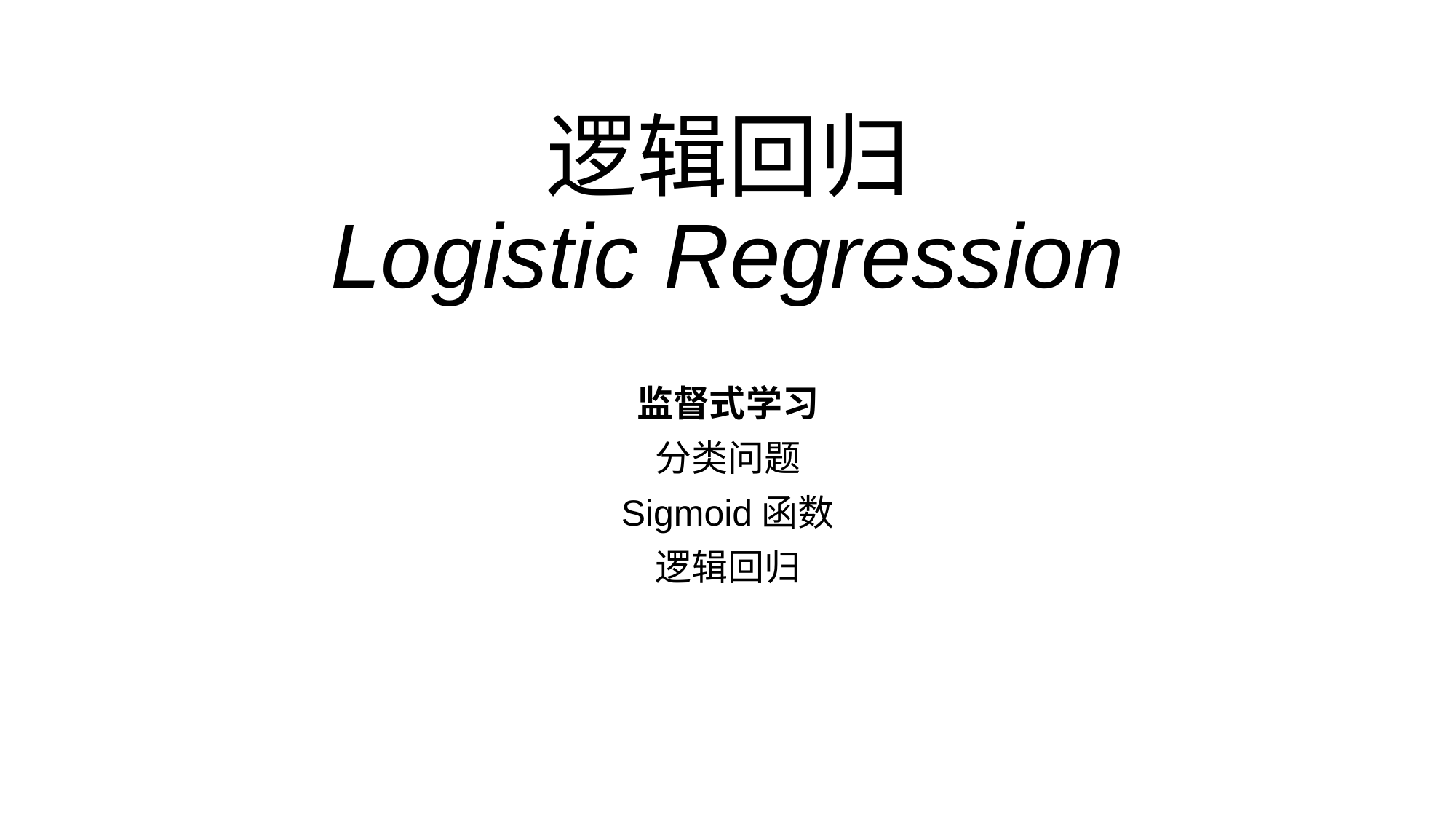

# 逻辑回归 Logistic Regression
监督式学习
分类问题
Sigmoid函数
逻辑回归